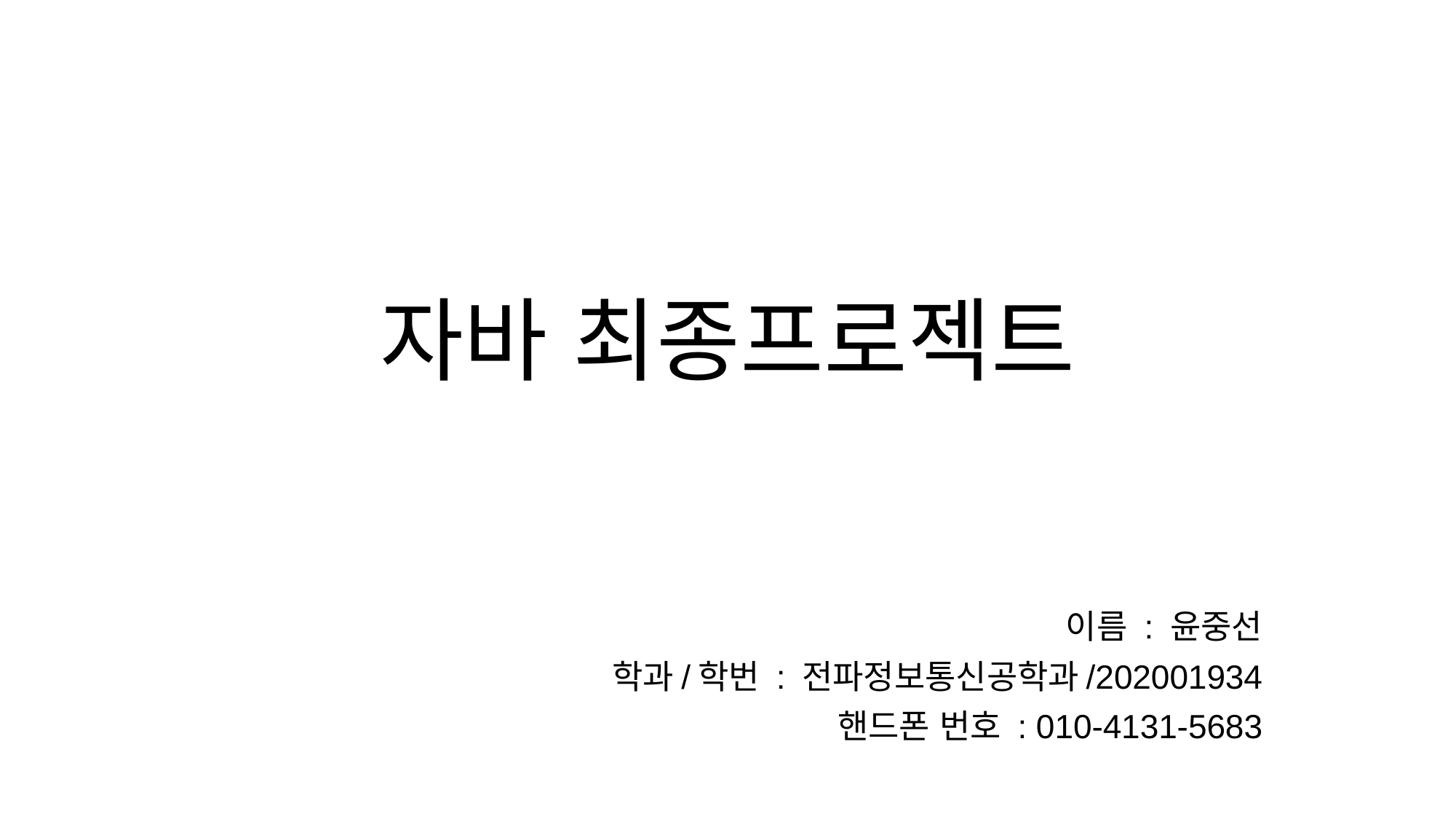

# 자바 최종프로젝트

이름 : 윤중선
학과/학번 : 전파정보통신공학과/202001934
핸드폰 번호 : 010-4131-5683